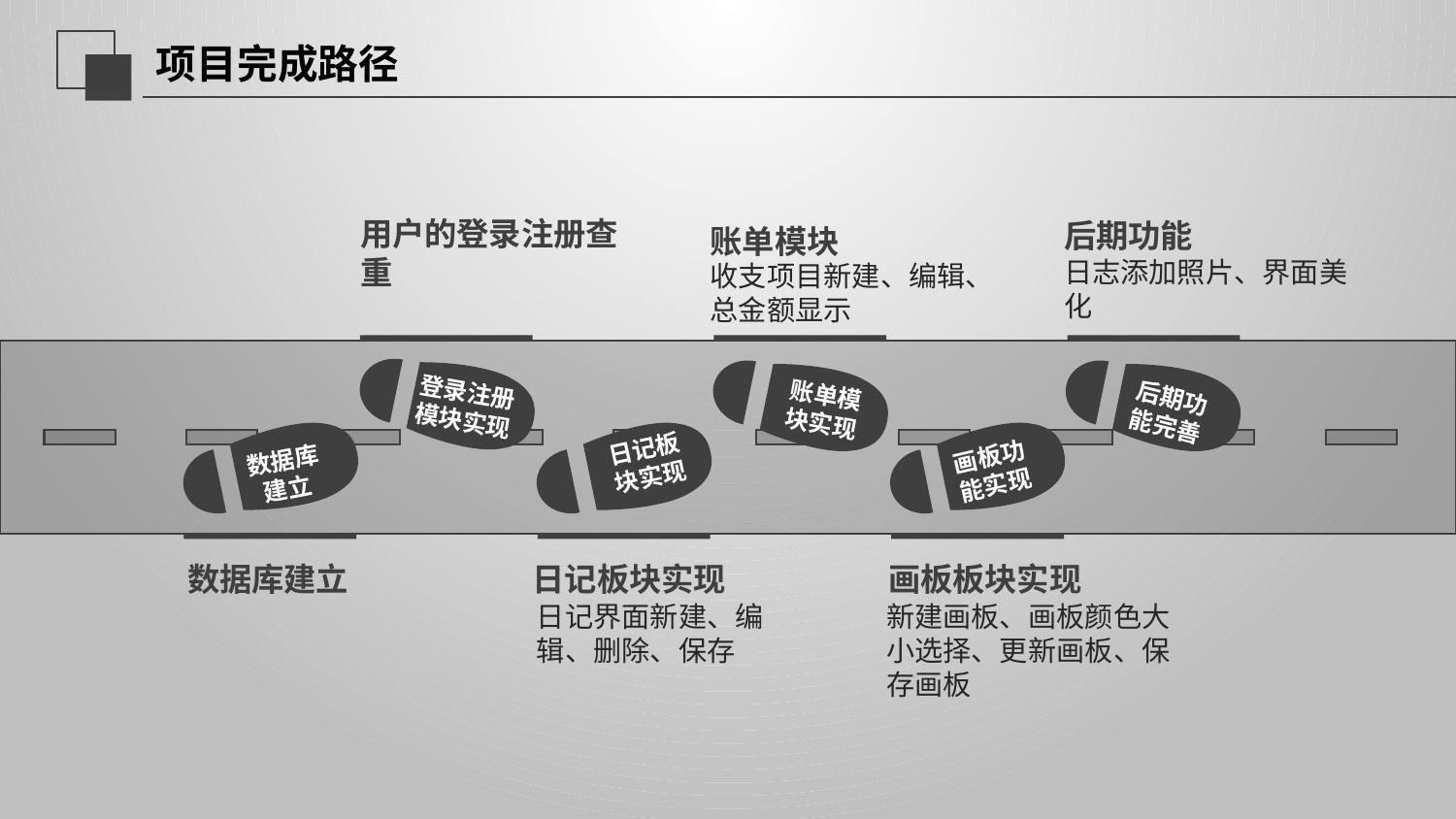

延迟符
# 项目完成路径
用户的登录注册查重
后期功能
账单模块
日志添加照片、界面美化
收支项目新建、编辑、总金额显示

登录注册模块实现
账单模块实现
后期功能完善

日记板块实现
画板功能实现
数据库建立

日记板块实现
数据库建立
画板板块实现
新建画板、画板颜色大小选择、更新画板、保存画板
日记界面新建、编辑、删除、保存